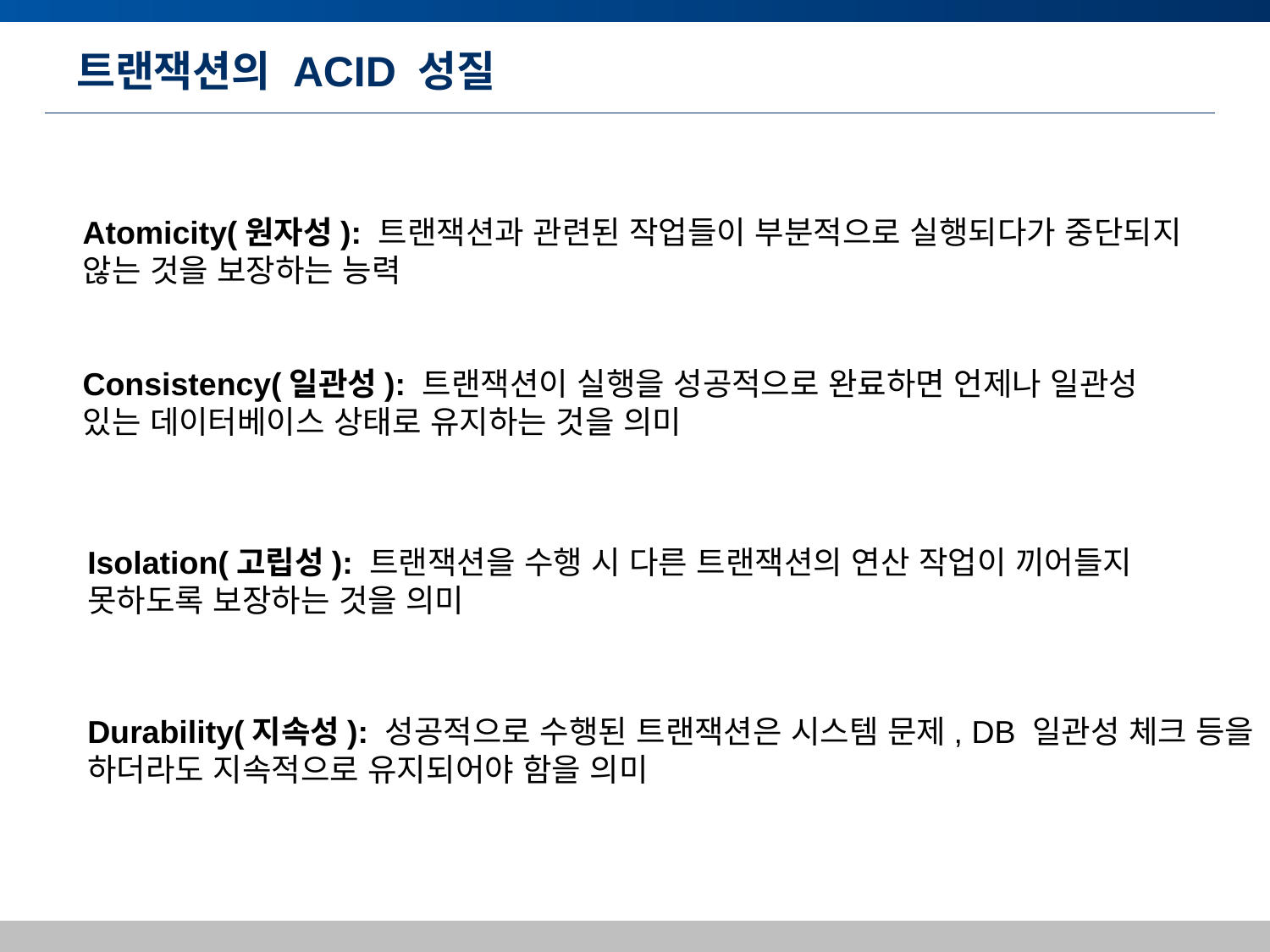

# 트랜잭션의 ACID 성질
Atomicity(원자성): 트랜잭션과 관련된 작업들이 부분적으로 실행되다가 중단되지 않는 것을 보장하는 능력
Consistency(일관성): 트랜잭션이 실행을 성공적으로 완료하면 언제나 일관성 있는 데이터베이스 상태로 유지하는 것을 의미

Isolation(고립성): 트랜잭션을 수행 시 다른 트랜잭션의 연산 작업이 끼어들지 못하도록 보장하는 것을 의미
Durability(지속성): 성공적으로 수행된 트랜잭션은 시스템 문제, DB 일관성 체크 등을 하더라도 지속적으로 유지되어야 함을 의미